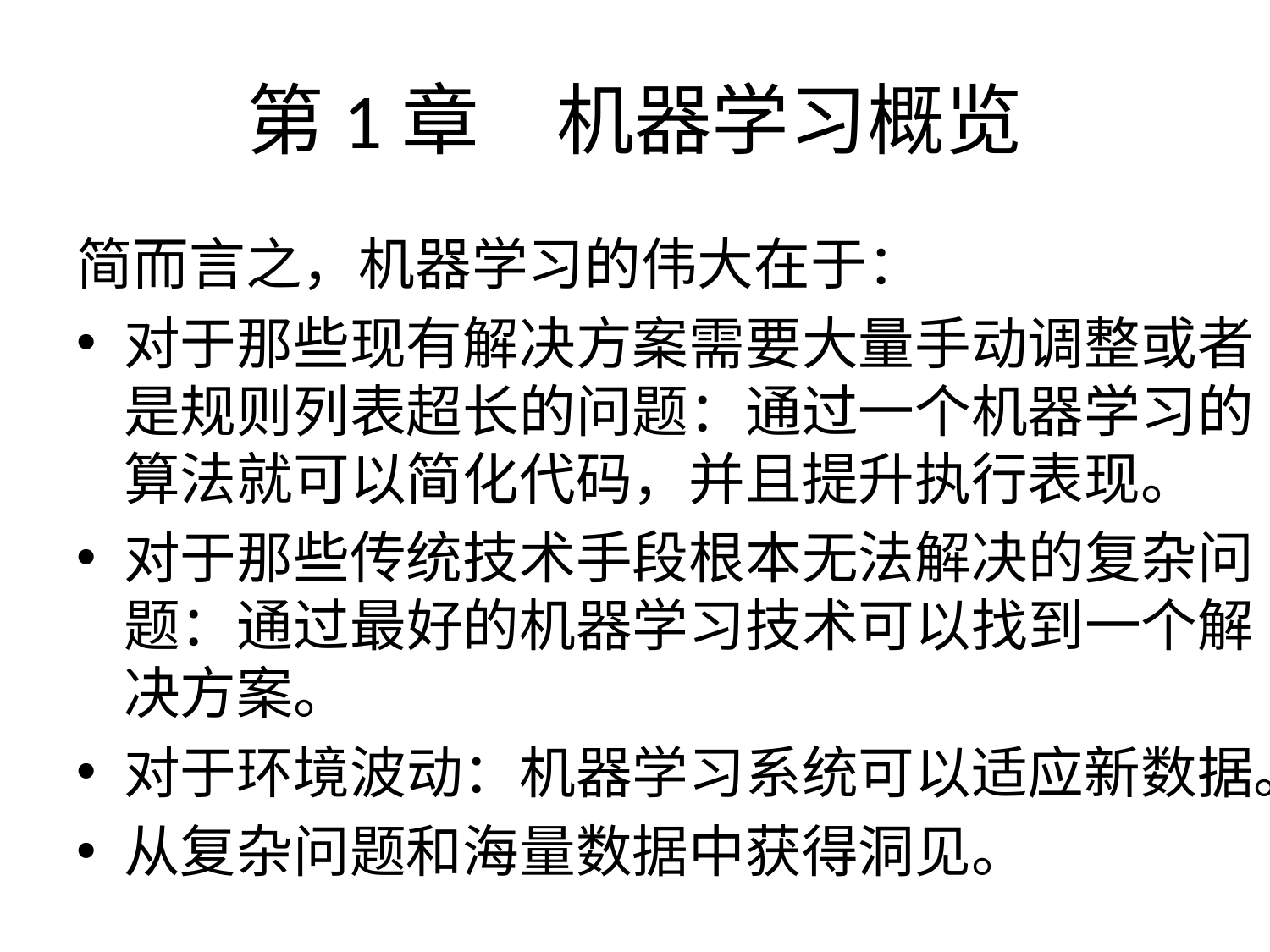

# 第1章　机器学习概览
简而言之，机器学习的伟大在于：
对于那些现有解决方案需要大量手动调整或者是规则列表超长的问题：通过一个机器学习的算法就可以简化代码，并且提升执行表现。
对于那些传统技术手段根本无法解决的复杂问题：通过最好的机器学习技术可以找到一个解决方案。
对于环境波动：机器学习系统可以适应新数据。
从复杂问题和海量数据中获得洞见。